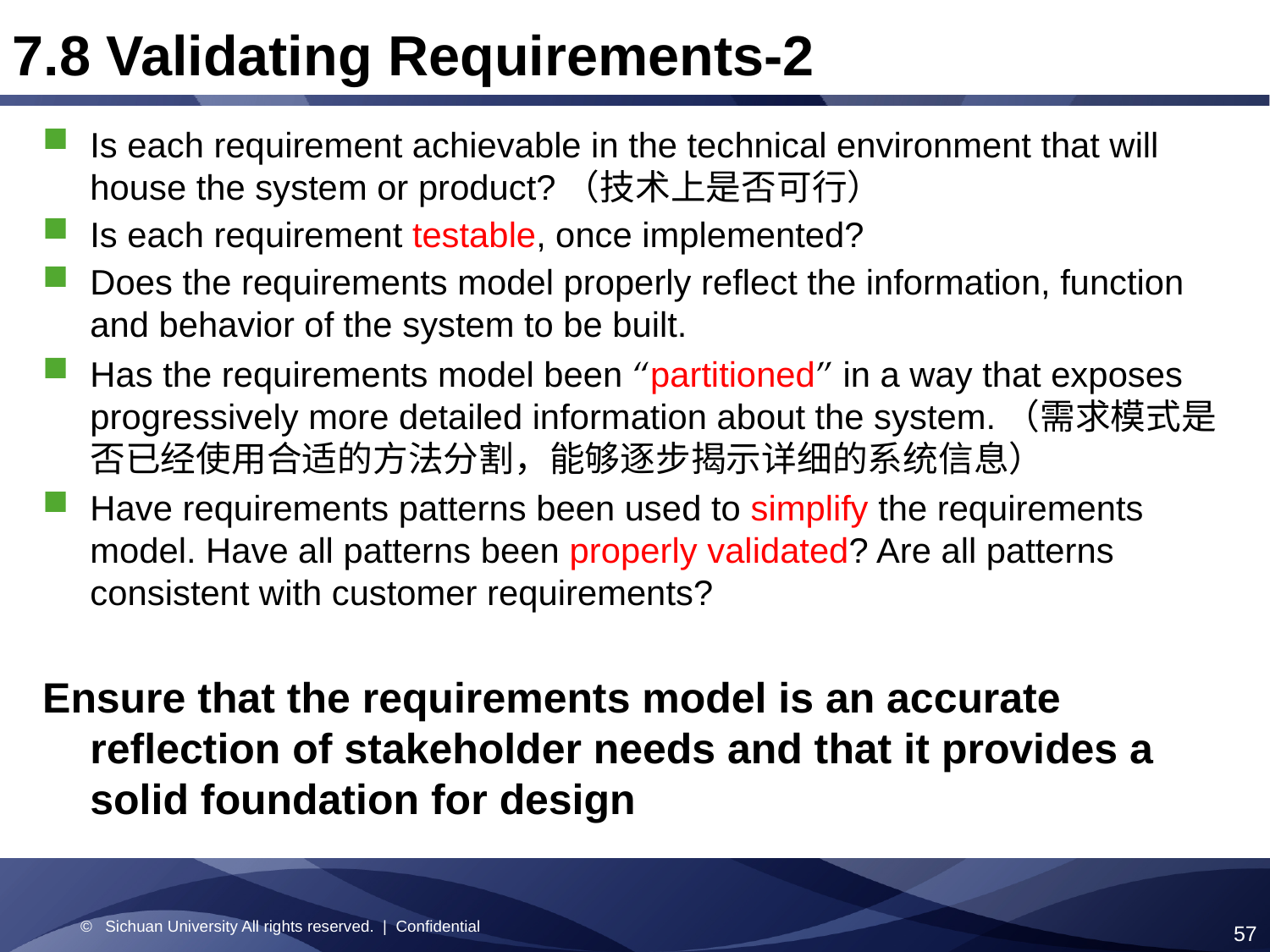

7.8 Validating Requirements-2
Is each requirement achievable in the technical environment that will house the system or product?（技术上是否可行）
Is each requirement testable, once implemented?
Does the requirements model properly reflect the information, function and behavior of the system to be built.
Has the requirements model been “partitioned” in a way that exposes progressively more detailed information about the system.（需求模式是否已经使用合适的方法分割，能够逐步揭示详细的系统信息）
Have requirements patterns been used to simplify the requirements model. Have all patterns been properly validated? Are all patterns consistent with customer requirements?

Ensure that the requirements model is an accurate reflection of stakeholder needs and that it provides a solid foundation for design
©   Sichuan University All rights reserved.  |  Confidential
57